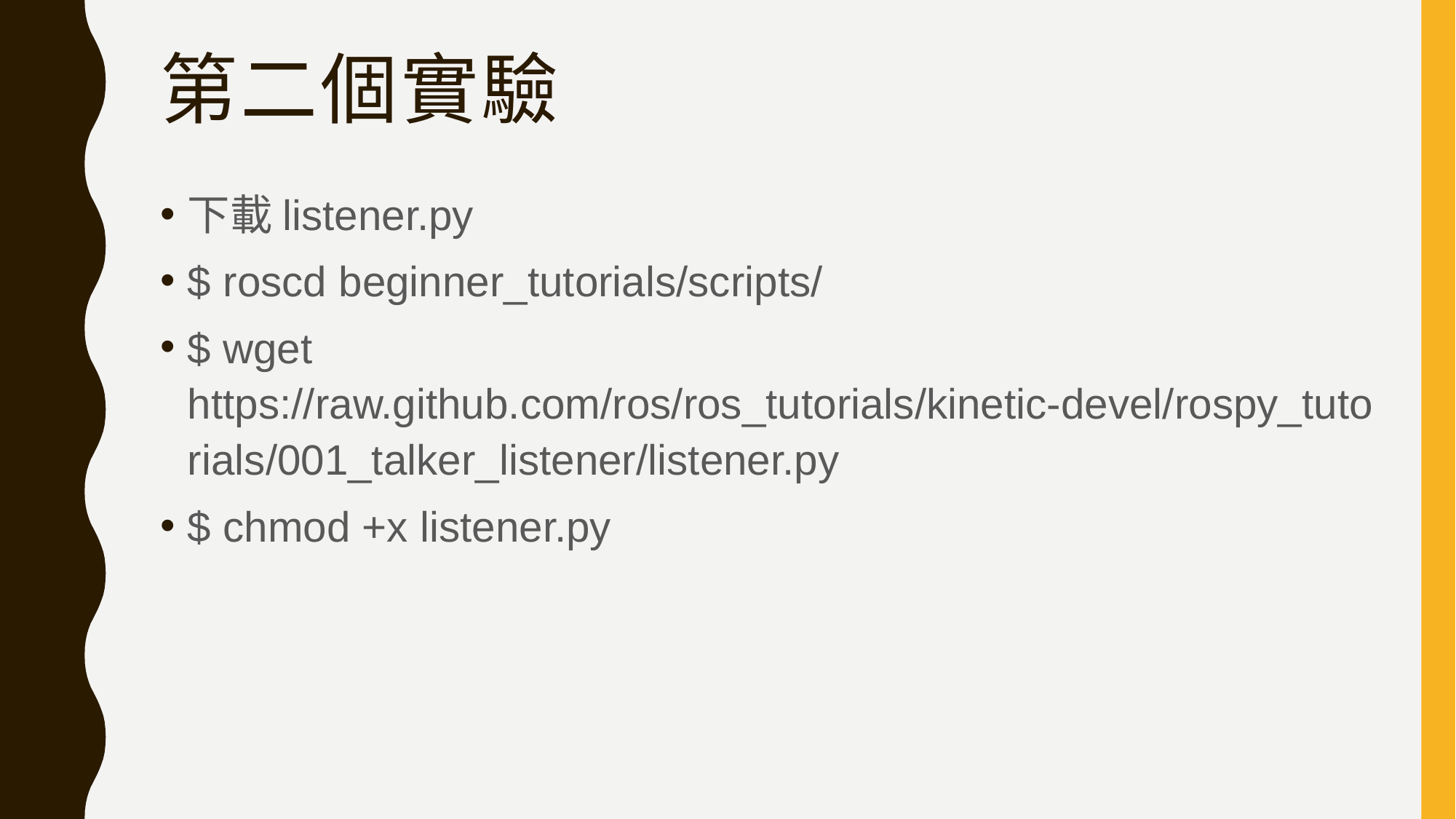

# 第二個實驗
下載listener.py
$ roscd beginner_tutorials/scripts/
$ wget https://raw.github.com/ros/ros_tutorials/kinetic-devel/rospy_tutorials/001_talker_listener/listener.py
$ chmod +x listener.py